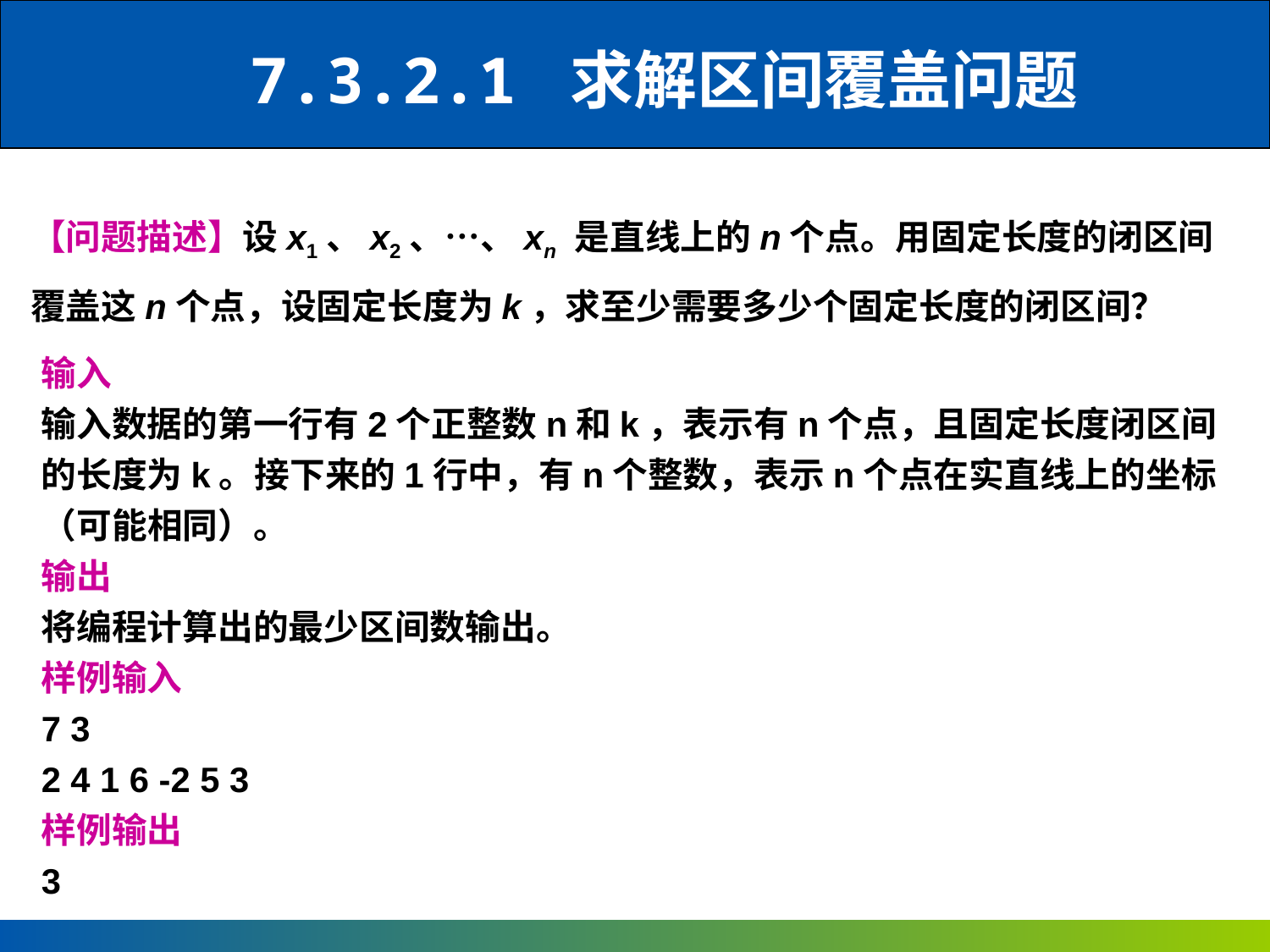

7.3.2.1 求解区间覆盖问题
【问题描述】设x1、x2、…、xn 是直线上的n个点。用固定长度的闭区间覆盖这n个点，设固定长度为k，求至少需要多少个固定长度的闭区间？
输入
输入数据的第一行有2个正整数n和k，表示有n个点，且固定长度闭区间的长度为k。接下来的1行中，有n个整数，表示n个点在实直线上的坐标（可能相同）。
输出
将编程计算出的最少区间数输出。
样例输入
7 3
2 4 1 6 -2 5 3
样例输出
3